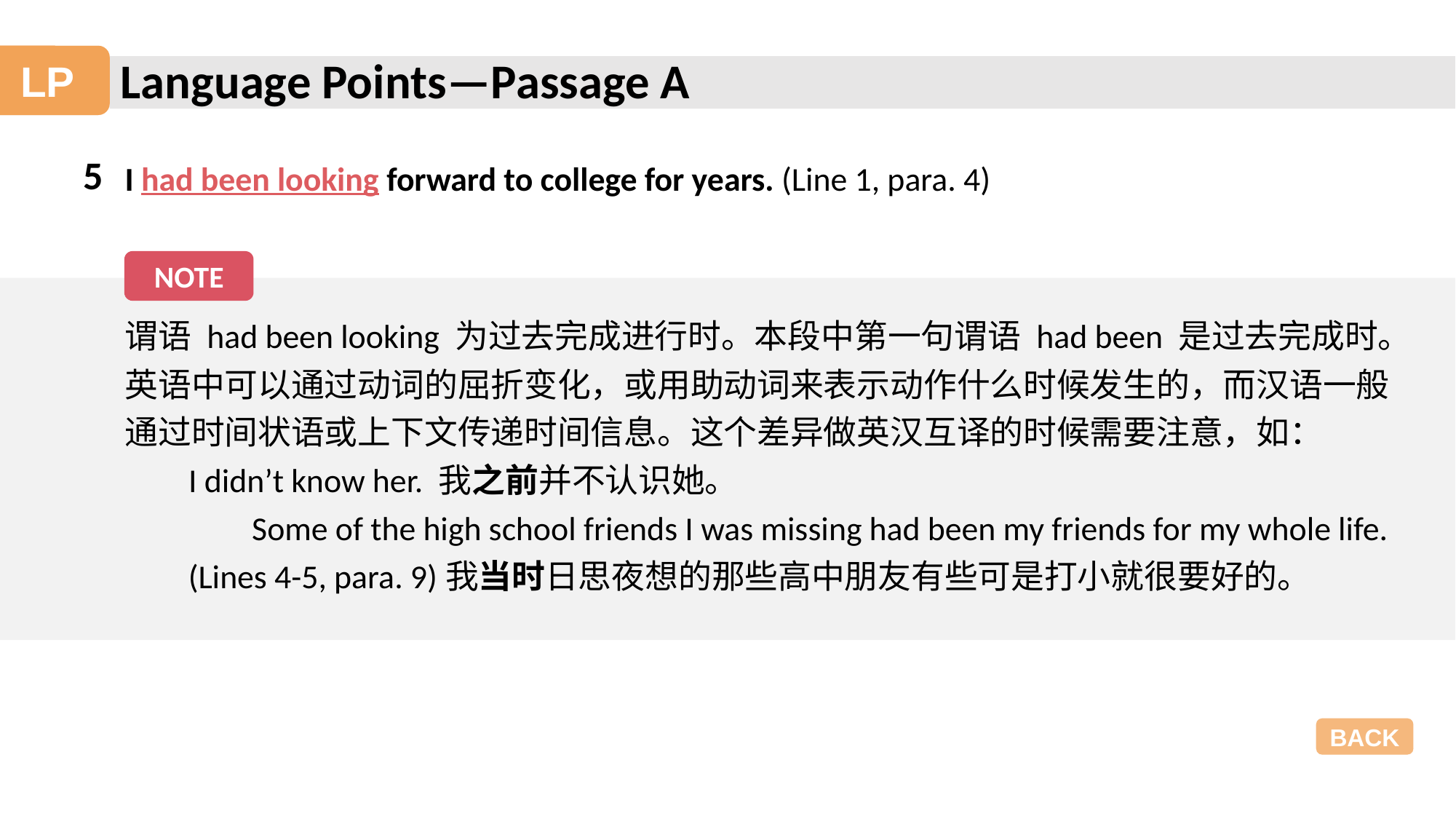

Language Points—Passage A
LP

5
I had been looking forward to college for years. (Line 1, para. 4)
NOTE

谓语 had been looking 为过去完成进行时。本段中第一句谓语 had been 是过去完成时。英语中可以通过动词的屈折变化，或用助动词来表示动作什么时候发生的，而汉语一般通过时间状语或上下文传递时间信息。这个差异做英汉互译的时候需要注意，如：
I didn’t know her. 我之前并不认识她。
Some of the high school friends I was missing had been my friends for my whole life. (Lines 4-5, para. 9)我当时日思夜想的那些高中朋友有些可是打小就很要好的。
BACK